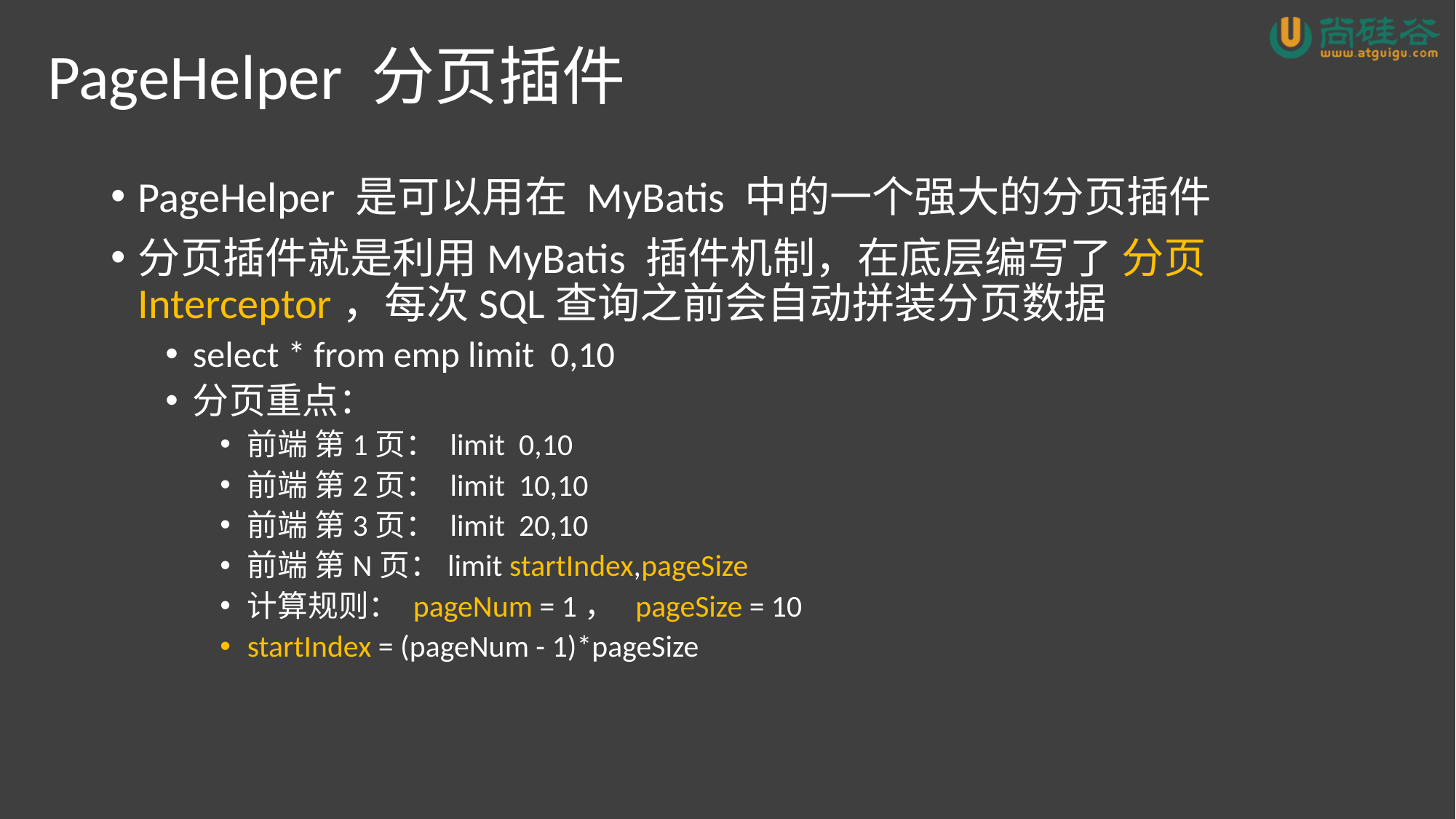

# PageHelper 分页插件
PageHelper 是可以用在 MyBatis 中的一个强大的分页插件
分页插件就是利用MyBatis 插件机制，在底层编写了 分页Interceptor，每次SQL查询之前会自动拼装分页数据
select * from emp limit  0,10
分页重点：
前端 第1页： limit  0,10
前端 第2页： limit  10,10
前端 第3页： limit  20,10
前端 第N页：limit startIndex,pageSize
计算规则： pageNum = 1，  pageSize = 10
startIndex = (pageNum - 1)*pageSize